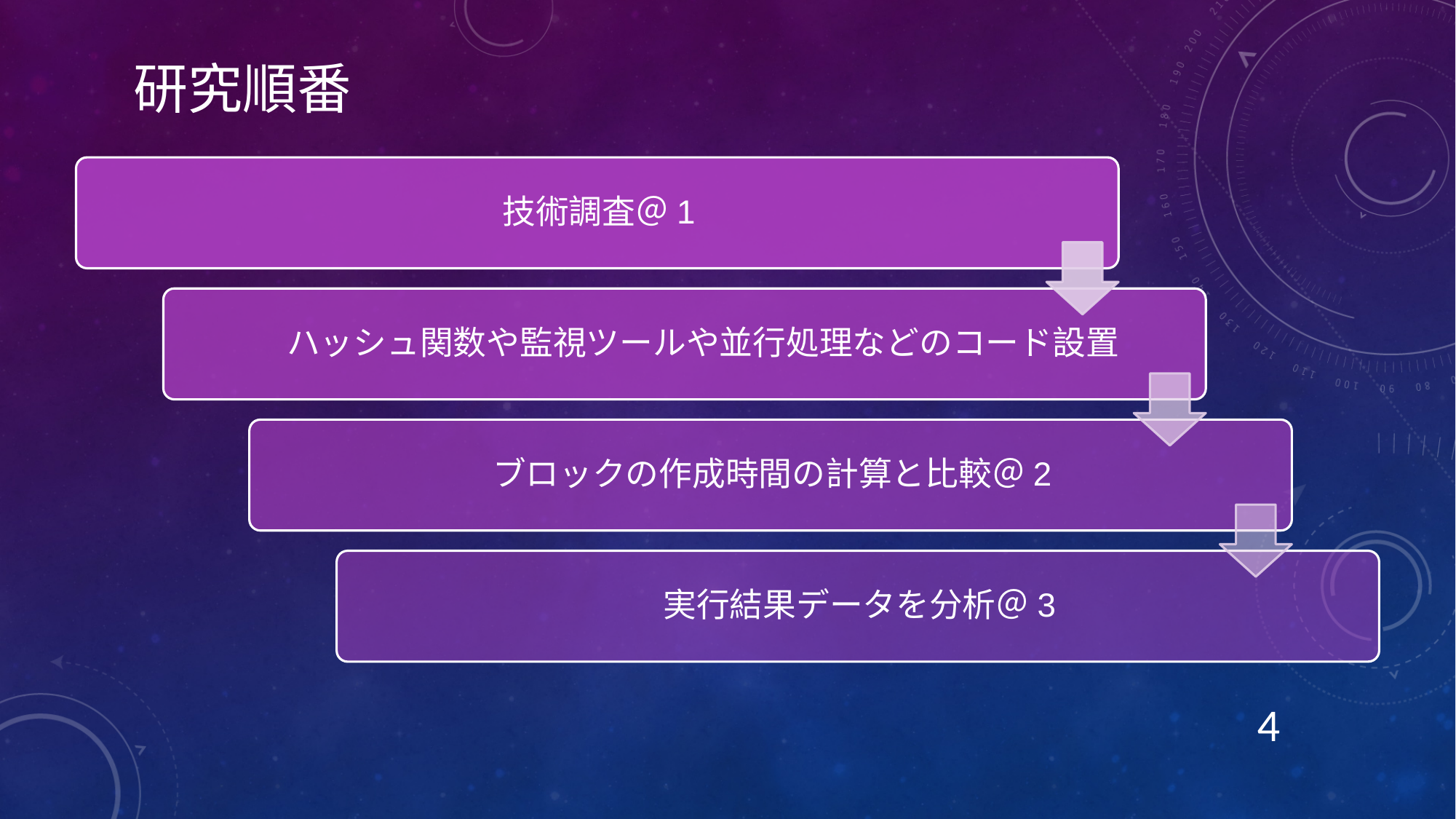

# 研究順番
技術調査＠1
　ハッシュ関数や監視ツールや並行処理などのコード設置
ブロックの作成時間の計算と比較＠2
実行結果データを分析＠3

4